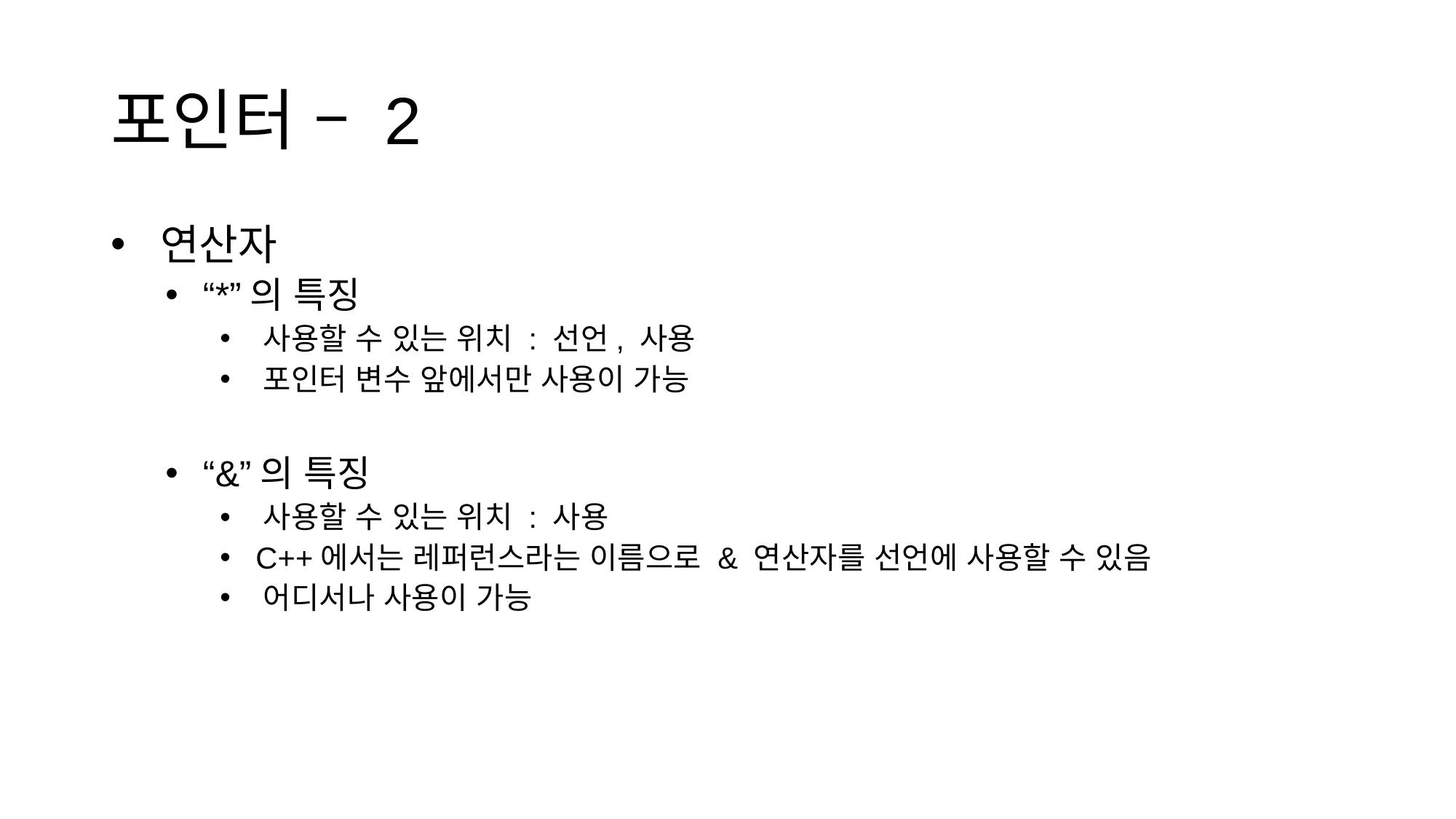

# 포인터 – 2
 연산자
 “*”의 특징
 사용할 수 있는 위치 : 선언, 사용
 포인터 변수 앞에서만 사용이 가능

 “&”의 특징
 사용할 수 있는 위치 : 사용
 C++에서는 레퍼런스라는 이름으로 & 연산자를 선언에 사용할 수 있음
 어디서나 사용이 가능